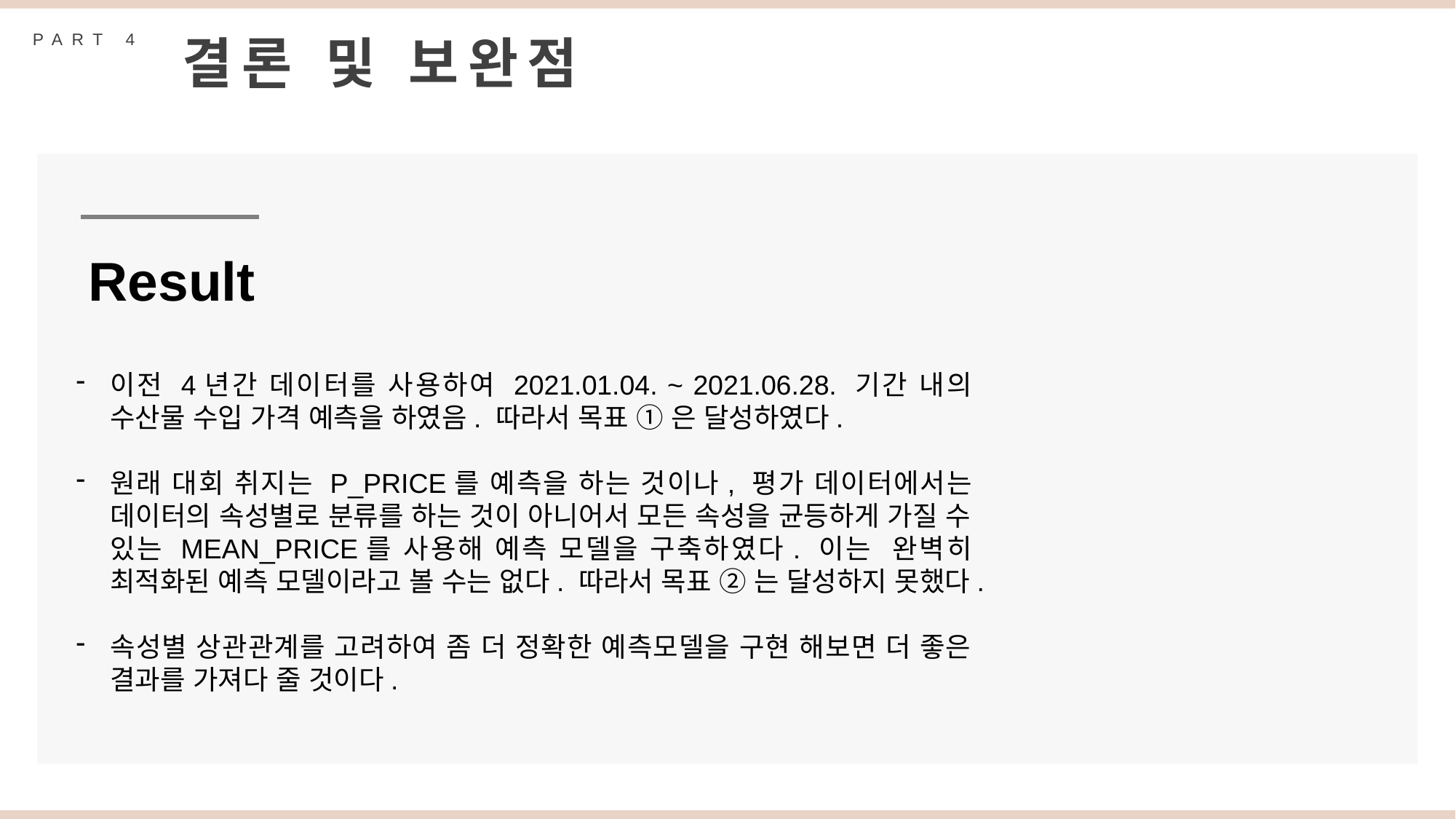

PART 4
결론 및 보완점

Result
이전 4년간 데이터를 사용하여 2021.01.04. ~ 2021.06.28. 기간 내의 수산물 수입 가격 예측을 하였음. 따라서 목표 ① 은 달성하였다.

원래 대회 취지는 P_PRICE를 예측을 하는 것이나, 평가 데이터에서는 데이터의 속성별로 분류를 하는 것이 아니어서 모든 속성을 균등하게 가질 수 있는 MEAN_PRICE를 사용해 예측 모델을 구축하였다. 이는  완벽히 최적화된 예측 모델이라고 볼 수는 없다. 따라서 목표 ② 는 달성하지 못했다.

속성별 상관관계를 고려하여 좀 더 정확한 예측모델을 구현 해보면 더 좋은 결과를 가져다 줄 것이다.